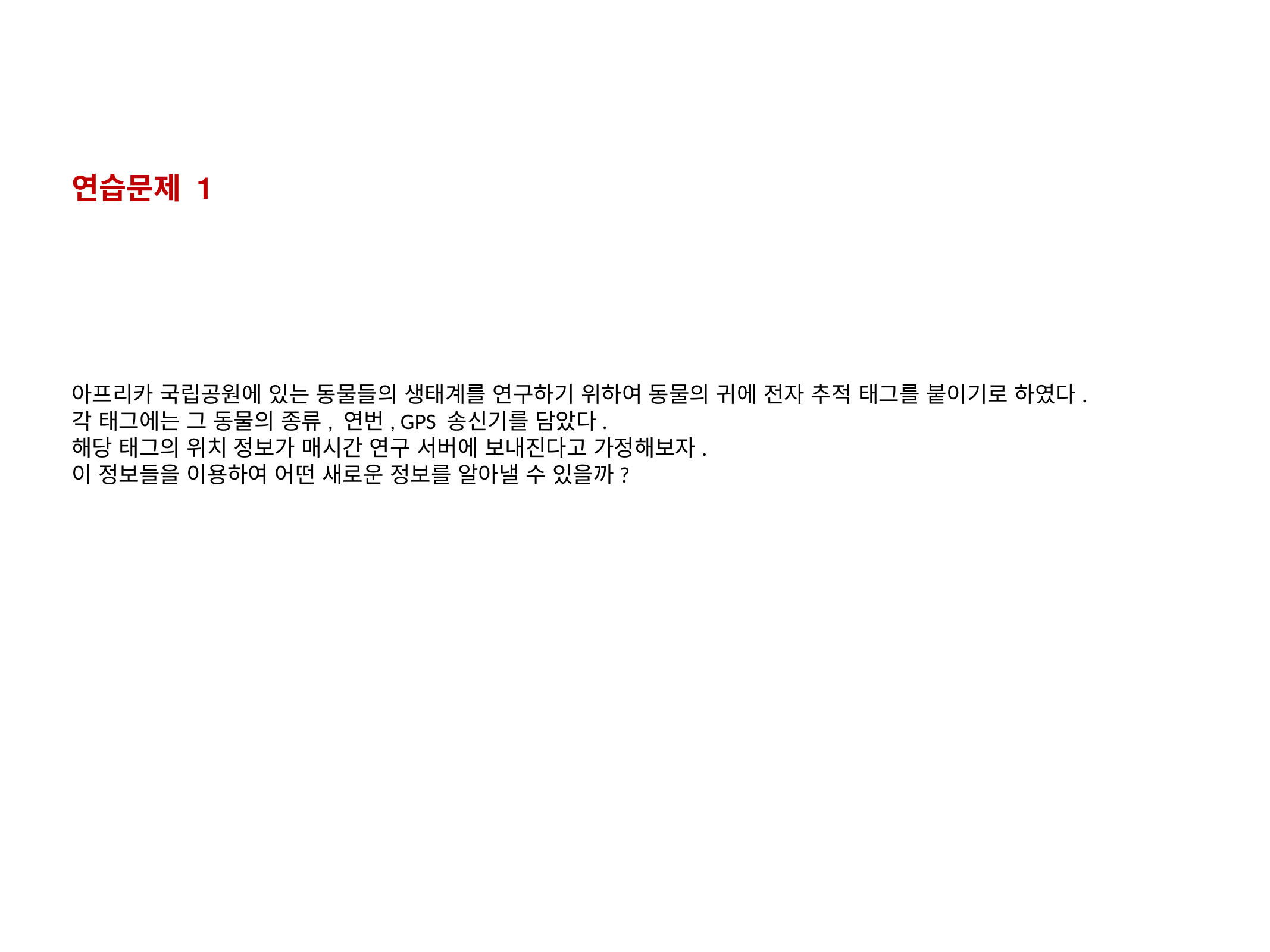

연습문제 1
아프리카 국립공원에 있는 동물들의 생태계를 연구하기 위하여 동물의 귀에 전자 추적 태그를 붙이기로 하였다.
각 태그에는 그 동물의 종류, 연번, GPS 송신기를 담았다.
해당 태그의 위치 정보가 매시간 연구 서버에 보내진다고 가정해보자.
이 정보들을 이용하여 어떤 새로운 정보를 알아낼 수 있을까?